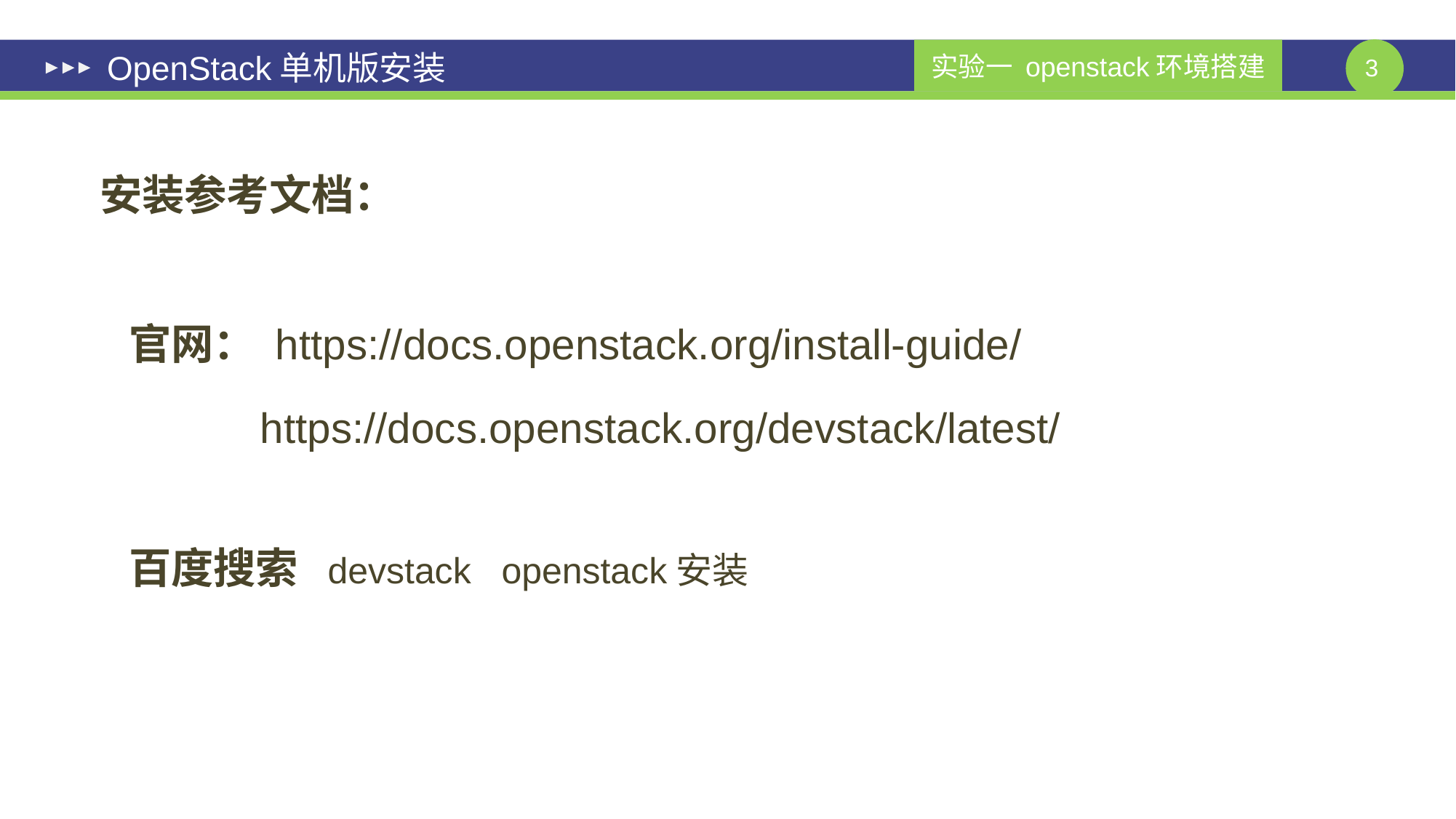

# OpenStack单机版安装
    安装参考文档：

       官网： https://docs.openstack.org/install-guide/

       百度搜索  devstack   openstack安装
https://docs.openstack.org/devstack/latest/